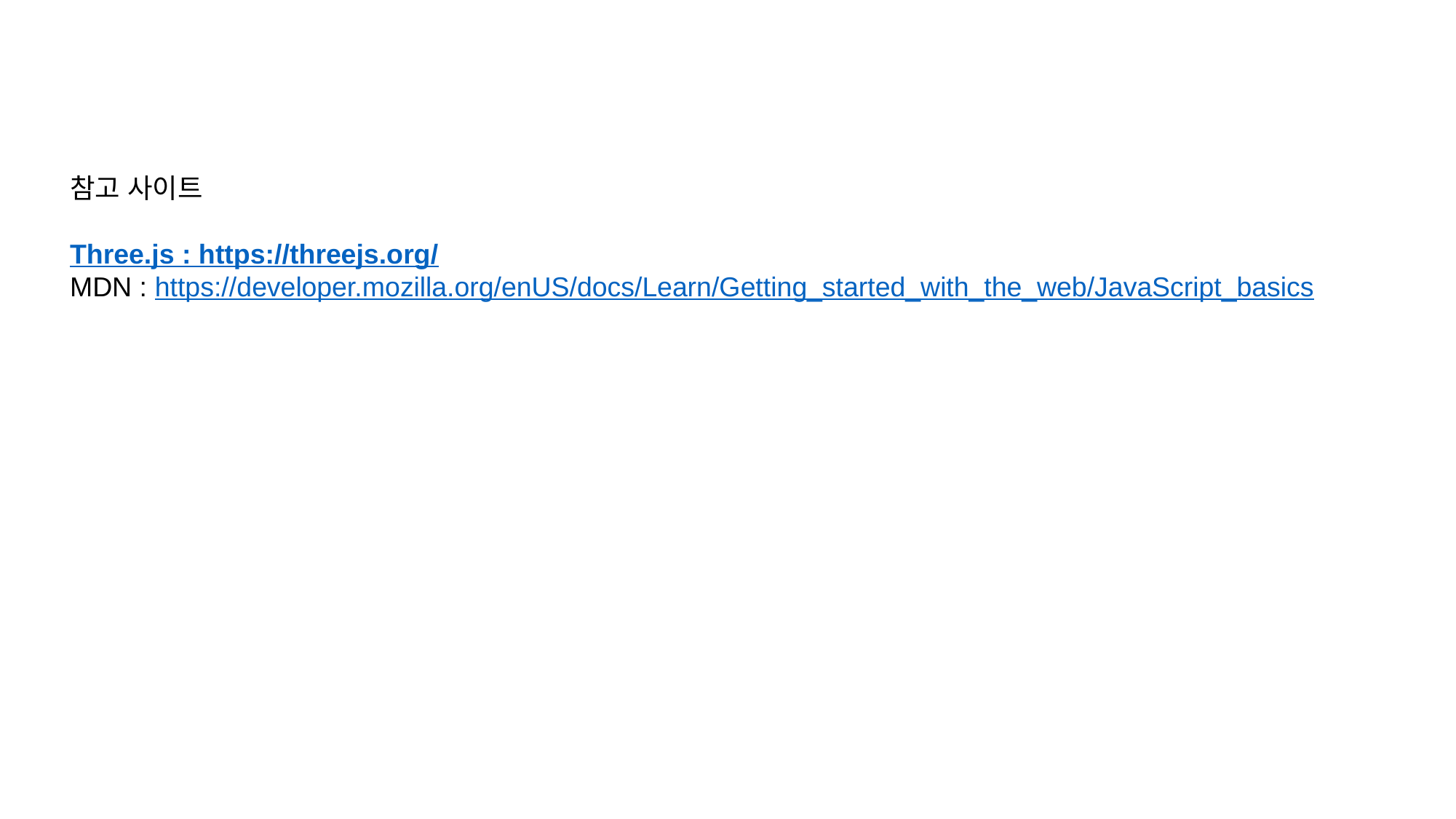

참고 사이트

Three.js : https://threejs.org/
MDN : https://developer.mozilla.org/enUS/docs/Learn/Getting_started_with_the_web/JavaScript_basics